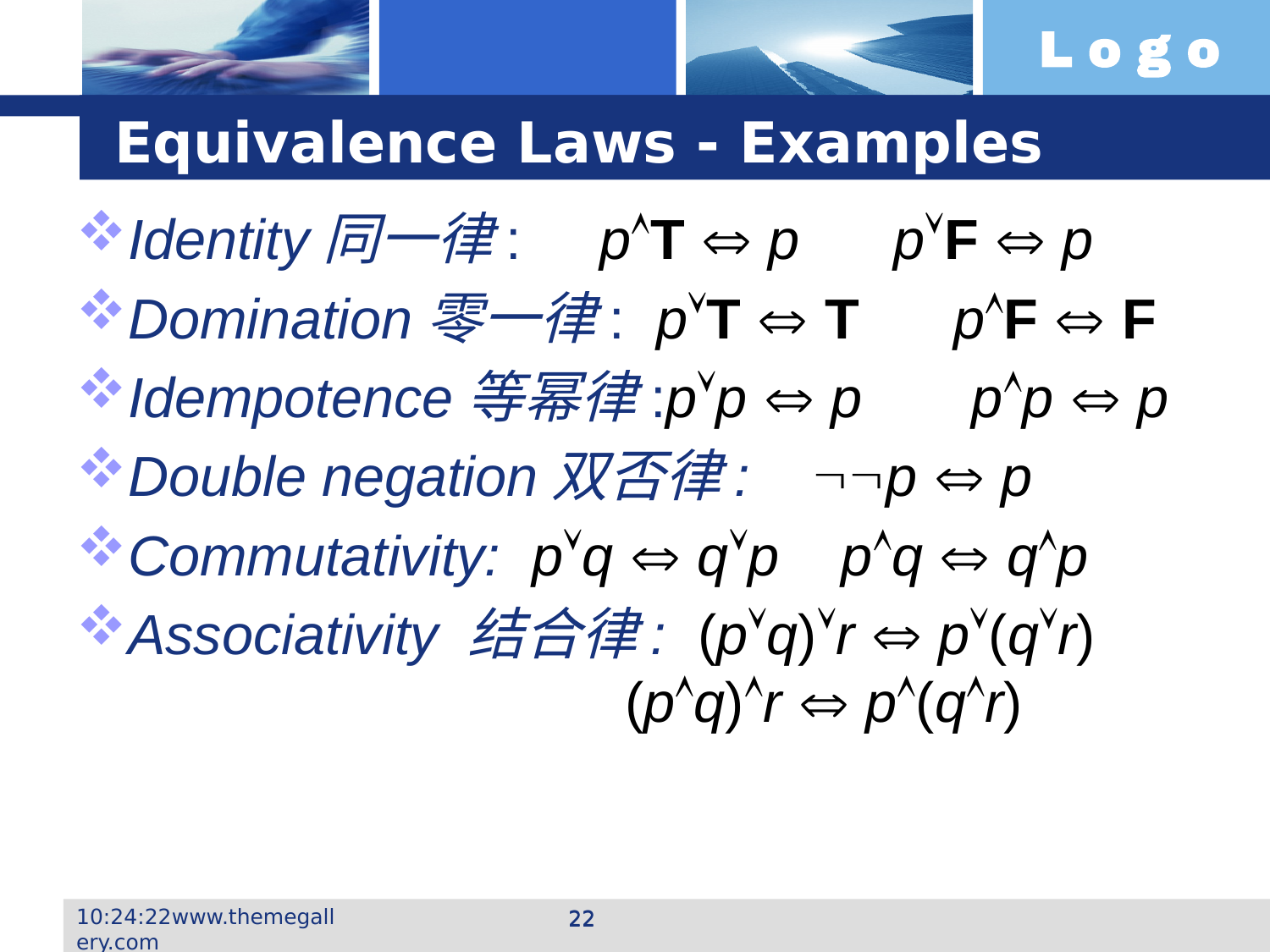

# Equivalence Laws - Examples
Identity同一律:     p∧T ⇔ p      p∨F ⇔ p
Domination零一律:  p∨T ⇔ T      p∧F ⇔ F
Idempotence等幂律:p∨p ⇔ p       p∧p ⇔ p
Double negation双否律:    ¬¬p ⇔ p
Commutativity:  p∨q ⇔ q∨p    p∧q ⇔ q∧p
Associativity 结合律:  (p∨q)∨r ⇔ p∨(q∨r)
                                (p∧q)∧r ⇔ p∧(q∧r)
10:24:22www.themegallery.com
22
22